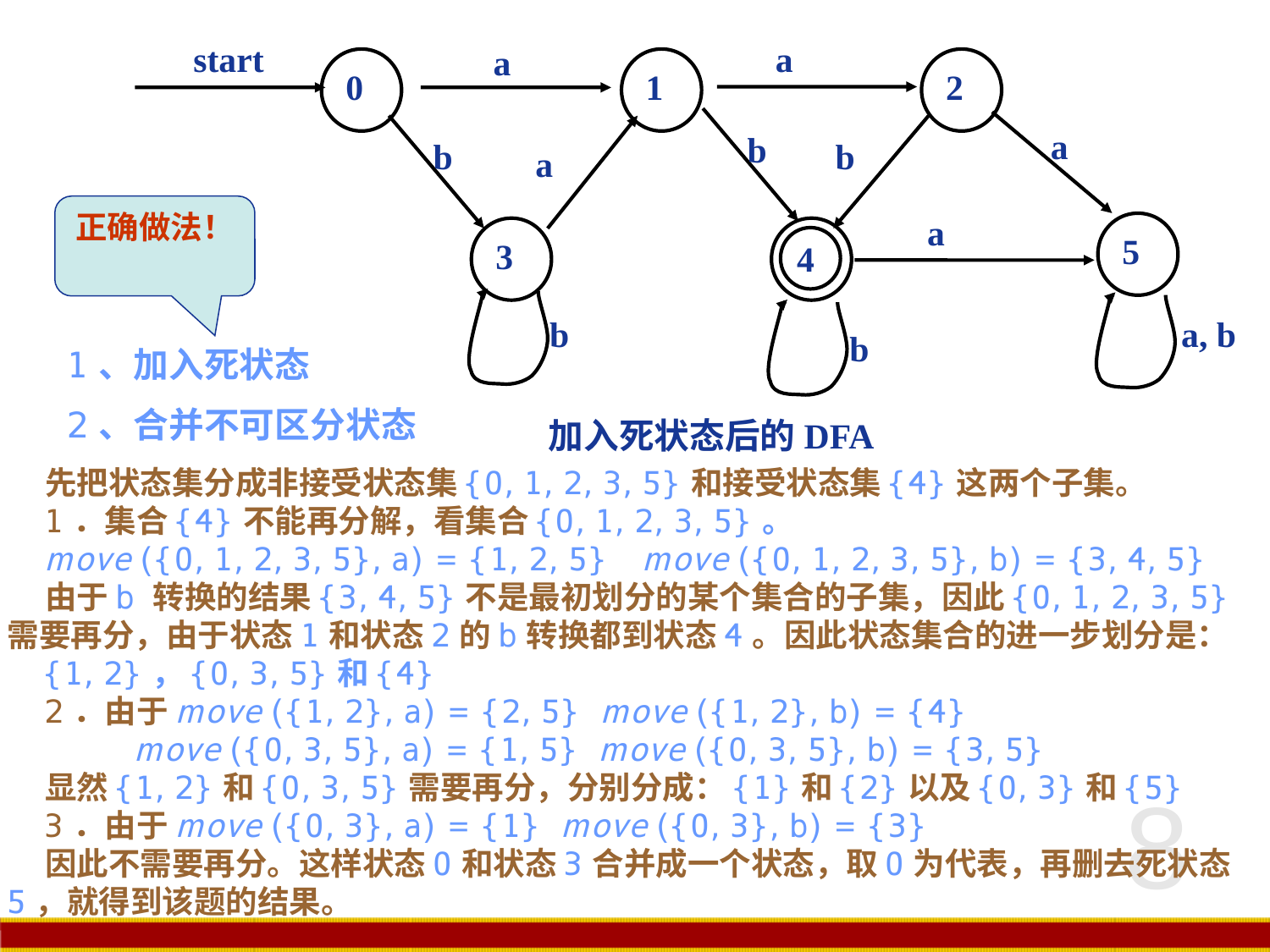

start
a
a
0
1
2

a
b
b
b
a
a
5
3

4

b
a, b
b
加入死状态后的DFA
正确做法！
1、加入死状态
2、合并不可区分状态
先把状态集分成非接受状态集{0, 1, 2, 3, 5}和接受状态集{4}这两个子集。
1．集合{4}不能再分解，看集合{0, 1, 2, 3, 5}。
move ({0, 1, 2, 3, 5}, a) = {1, 2, 5} 	move ({0, 1, 2, 3, 5}, b) = {3, 4, 5}
由于b 转换的结果{3, 4, 5}不是最初划分的某个集合的子集，因此{0, 1, 2, 3, 5}需要再分，由于状态1和状态2的b转换都到状态4。因此状态集合的进一步划分是：
{1, 2}，{0, 3, 5}和{4}
2．由于move ({1, 2}, a) = {2, 5}  move ({1, 2}, b) = {4}
	move ({0, 3, 5}, a) = {1, 5}  move ({0, 3, 5}, b) = {3, 5}
显然{1, 2}和{0, 3, 5}需要再分，分别分成：{1}和{2}以及{0, 3}和{5}
3．由于move ({0, 3}, a) = {1}  move ({0, 3}, b) = {3}
因此不需要再分。这样状态0和状态3合并成一个状态，取0为代表，再删去死状态5，就得到该题的结果。
8